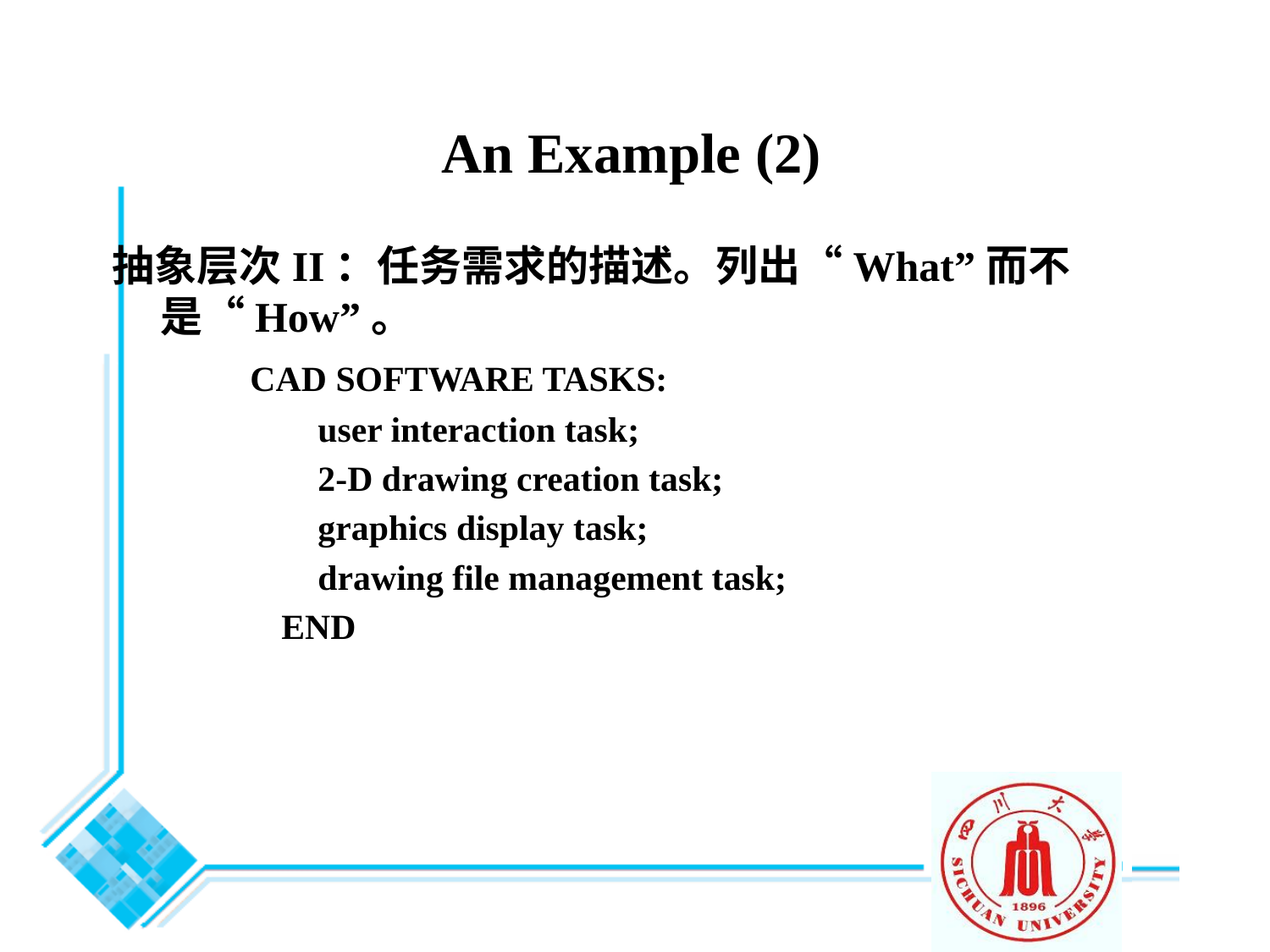

An Example (2)
抽象层次II：任务需求的描述。列出“What”而不是“How”。
             CAD SOFTWARE TASKS:
 user interaction task;
 2-D drawing creation task;
 graphics display task;
 drawing file management task;
          END